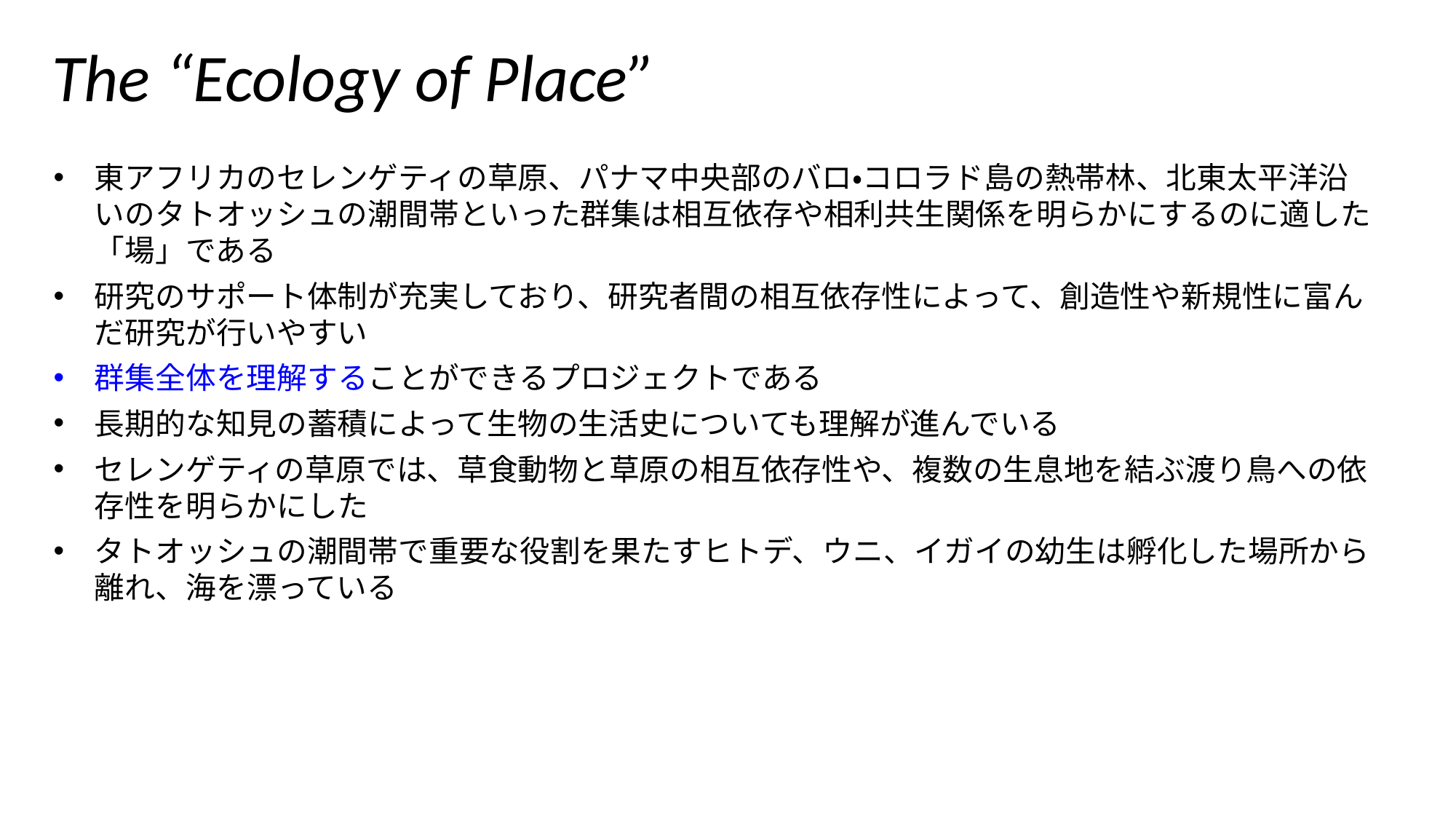

The “Ecology of Place”
東アフリカのセレンゲティの草原、パナマ中央部のバロ・コロラド島の熱帯林、北東太平洋沿いのタトオッシュの潮間帯といった群集は相互依存や相利共生関係を明らかにするのに適した「場」である
研究のサポート体制が充実しており、研究者間の相互依存性によって、創造性や新規性に富んだ研究が行いやすい
群集全体を理解することができるプロジェクトである
長期的な知見の蓄積によって生物の生活史についても理解が進んでいる
セレンゲティの草原では、草食動物と草原の相互依存性や、複数の生息地を結ぶ渡り鳥への依存性を明らかにした
タトオッシュの潮間帯で重要な役割を果たすヒトデ、ウニ、イガイの幼生は孵化した場所から離れ、海を漂っている